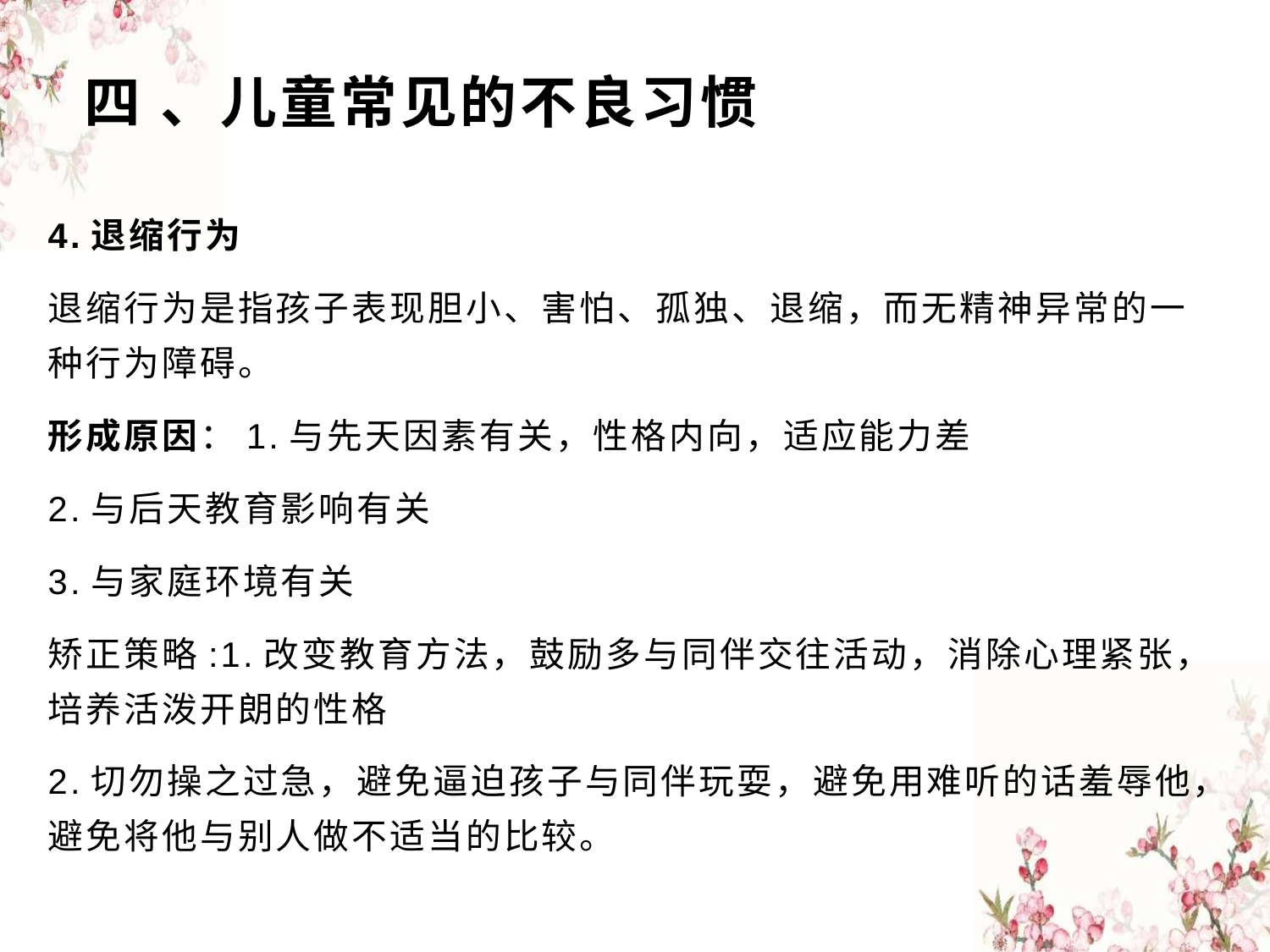

# 四 、儿童常见的不良习惯
4.退缩行为
退缩行为是指孩子表现胆小、害怕、孤独、退缩，而无精神异常的一种行为障碍。
形成原因：1.与先天因素有关，性格内向，适应能力差
2.与后天教育影响有关
3.与家庭环境有关
矫正策略:1.改变教育方法，鼓励多与同伴交往活动，消除心理紧张，培养活泼开朗的性格
2.切勿操之过急，避免逼迫孩子与同伴玩耍，避免用难听的话羞辱他，避免将他与别人做不适当的比较。